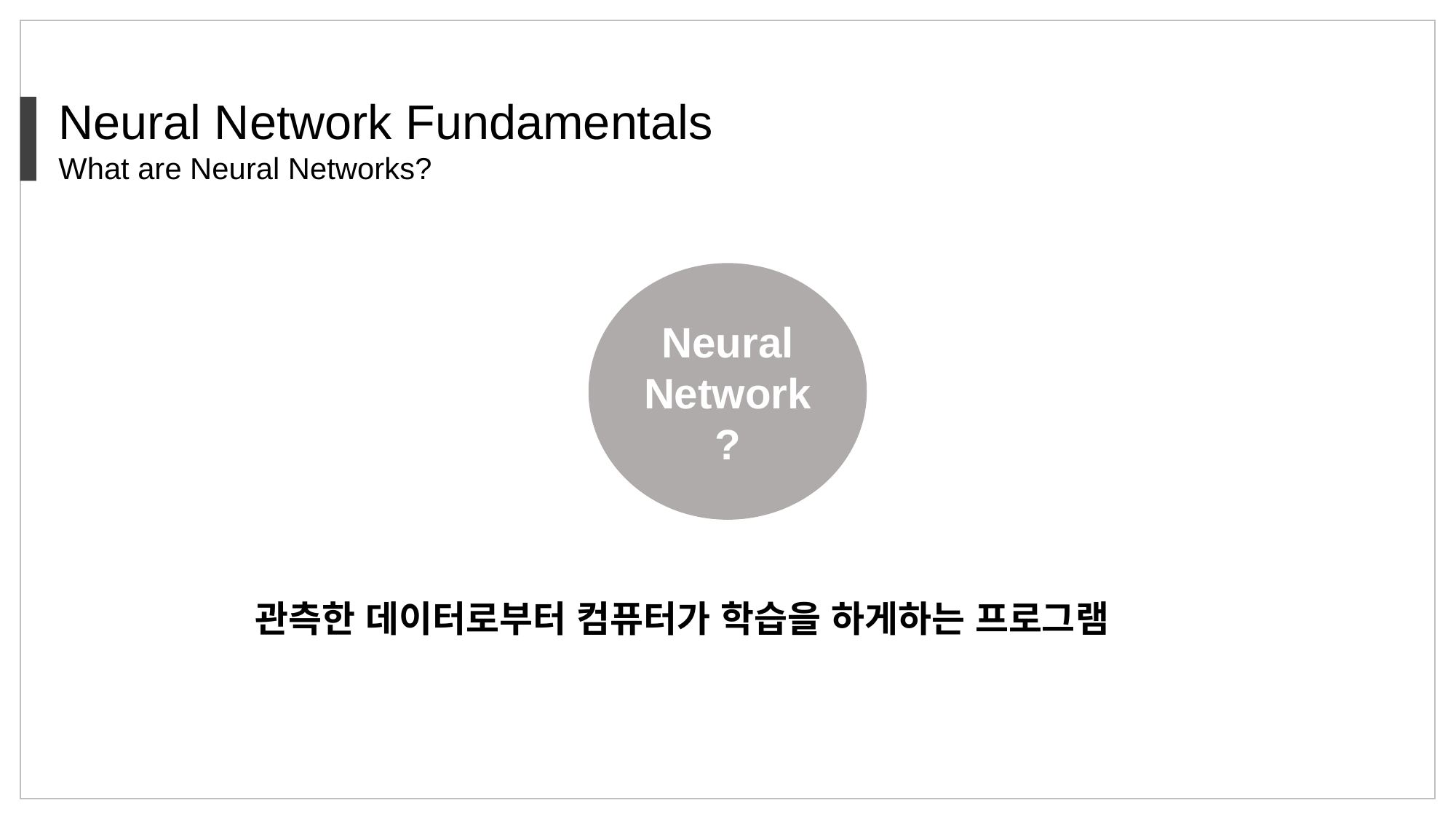

Neural Network Fundamentals
What are Neural Networks?

Neural Network?
관측한 데이터로부터 컴퓨터가 학습을 하게하는 프로그램